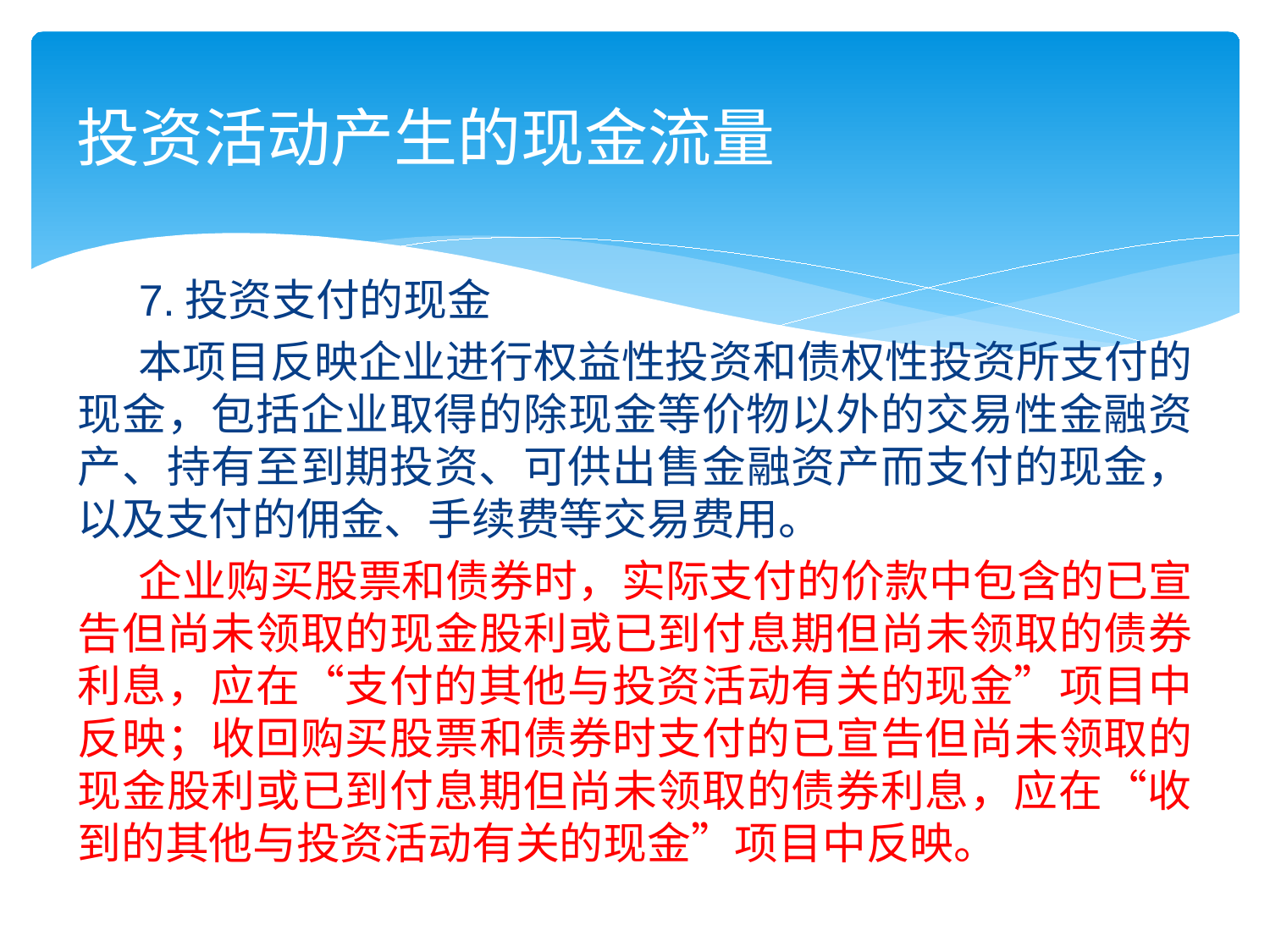

# 投资活动产生的现金流量
7.投资支付的现金
本项目反映企业进行权益性投资和债权性投资所支付的现金，包括企业取得的除现金等价物以外的交易性金融资产、持有至到期投资、可供出售金融资产而支付的现金，以及支付的佣金、手续费等交易费用。
企业购买股票和债券时，实际支付的价款中包含的已宣告但尚未领取的现金股利或已到付息期但尚未领取的债券利息，应在“支付的其他与投资活动有关的现金”项目中反映；收回购买股票和债券时支付的已宣告但尚未领取的现金股利或已到付息期但尚未领取的债券利息，应在“收到的其他与投资活动有关的现金”项目中反映。